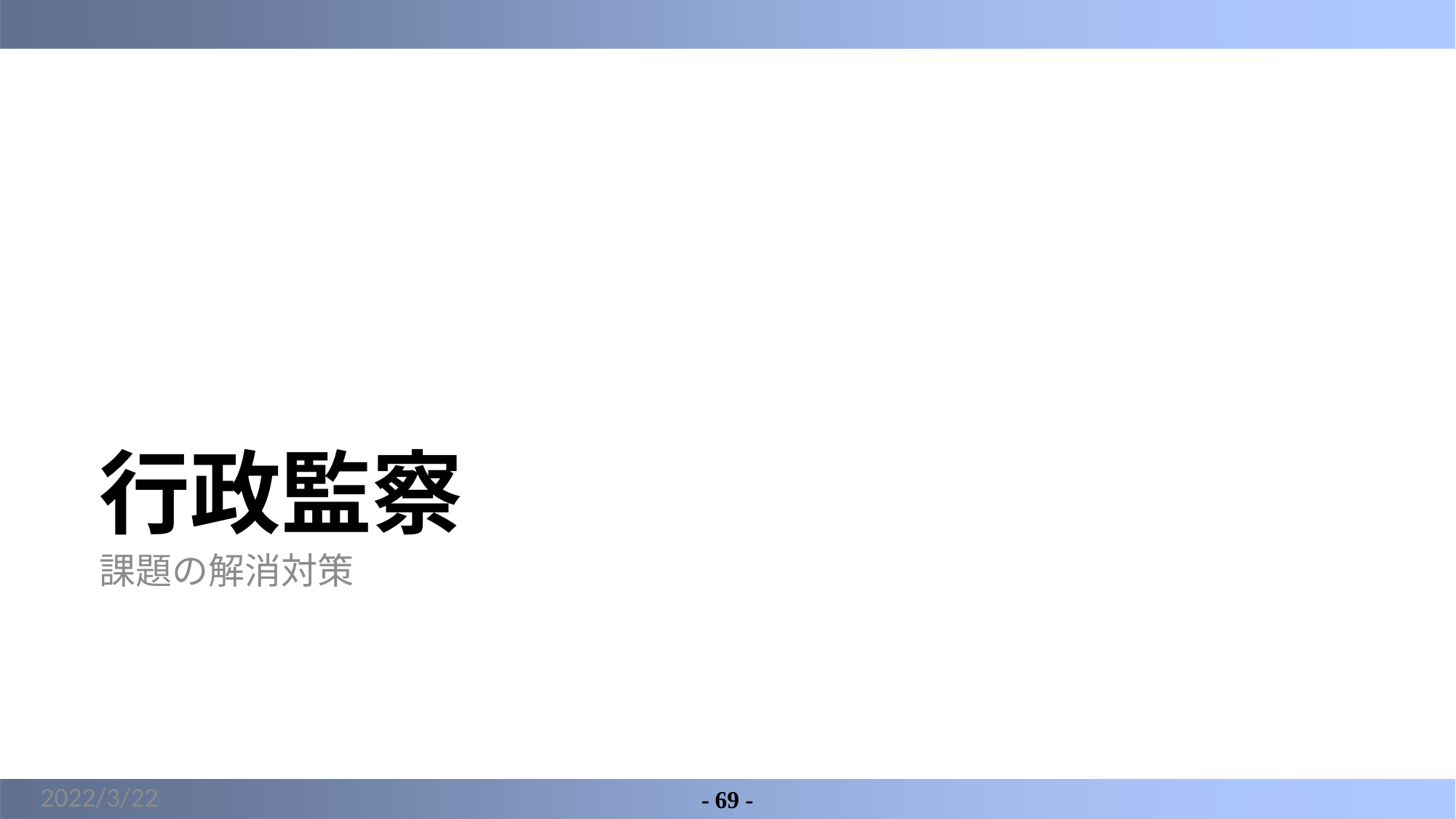

# 行政監察
課題の解消対策
2022/3/22
- 69 -